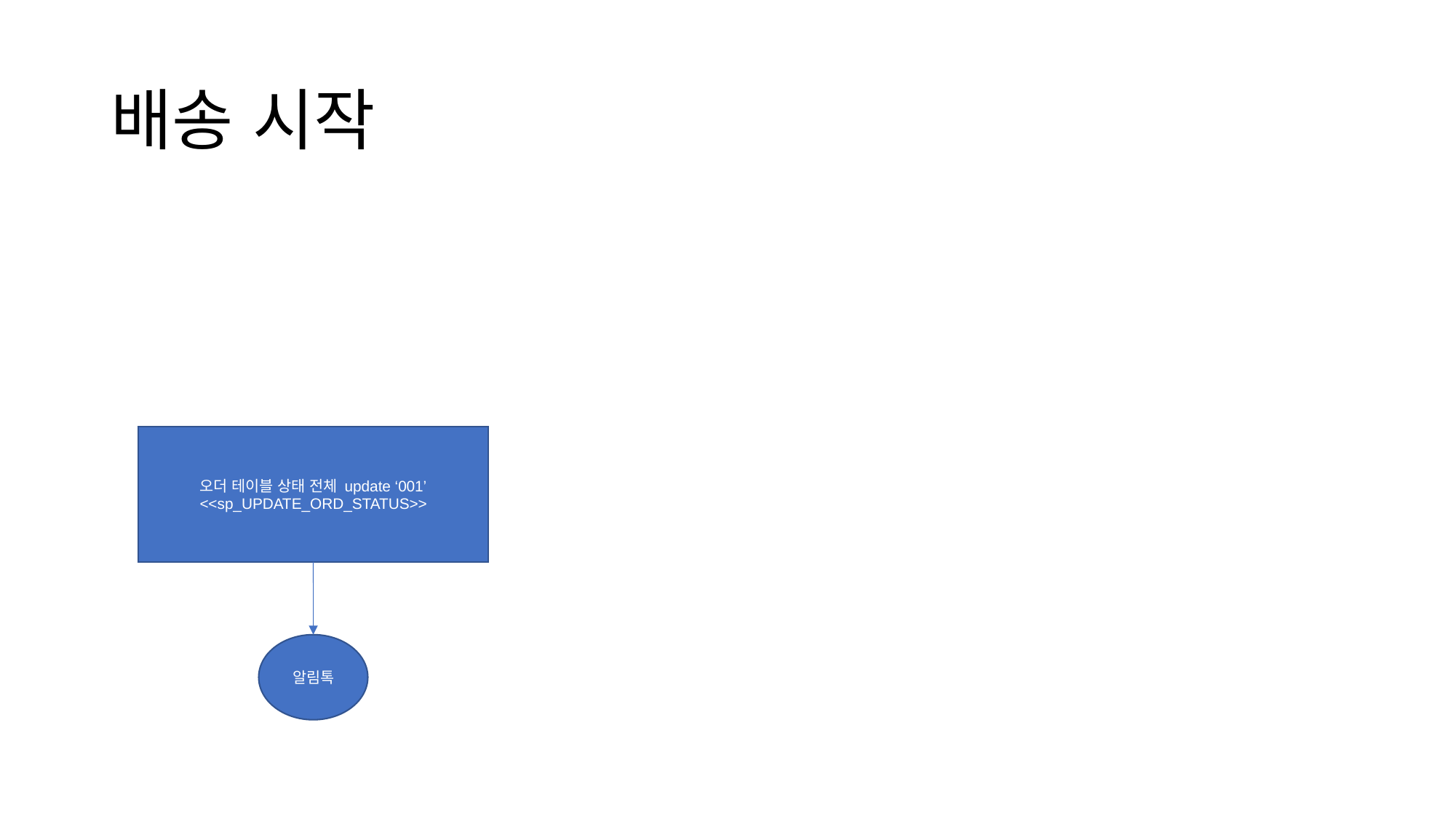

# 배송 시작
오더 테이블 상태 전체 update ‘001’
<<sp_UPDATE_ORD_STATUS>>
알림톡